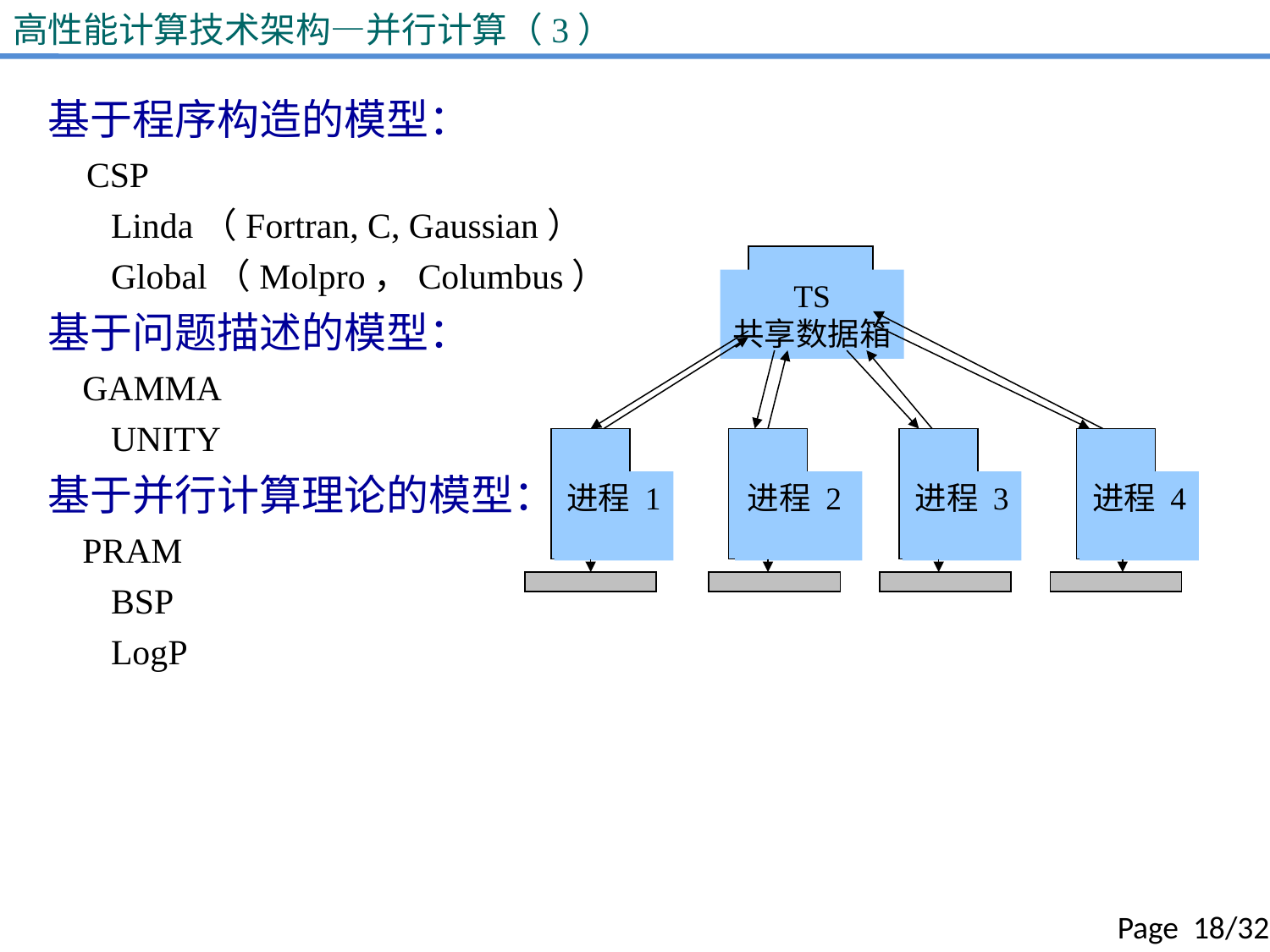

# 高性能计算技术架构—并行计算（3）

基于程序构造的模型：
    CSP
Linda（Fortran, C, Gaussian）
Global（Molpro，Columbus）
基于问题描述的模型：
     GAMMA
UNITY
基于并行计算理论的模型：
     PRAM
BSP
LogP

TS
共享数据箱

进程 1

进程 2

进程 3

进程 4

Page  18/32
几种并行计算机的结构